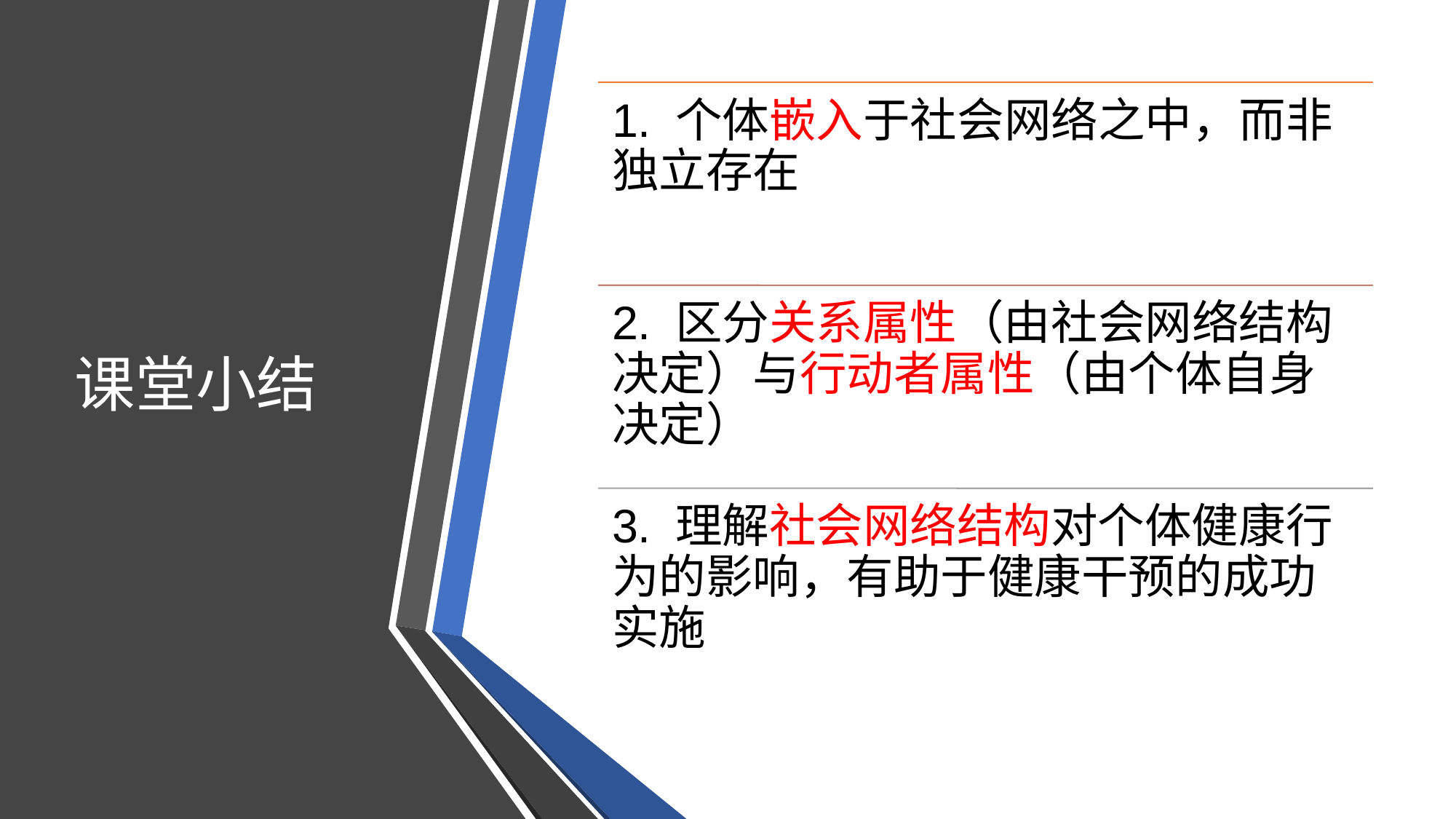

# 课堂小结
1. 个体嵌入于社会网络之中，而非独立存在
2. 区分关系属性（由社会网络结构决定）与行动者属性（由个体自身决定）
3. 理解社会网络结构对个体健康行为的影响，有助于健康干预的成功实施